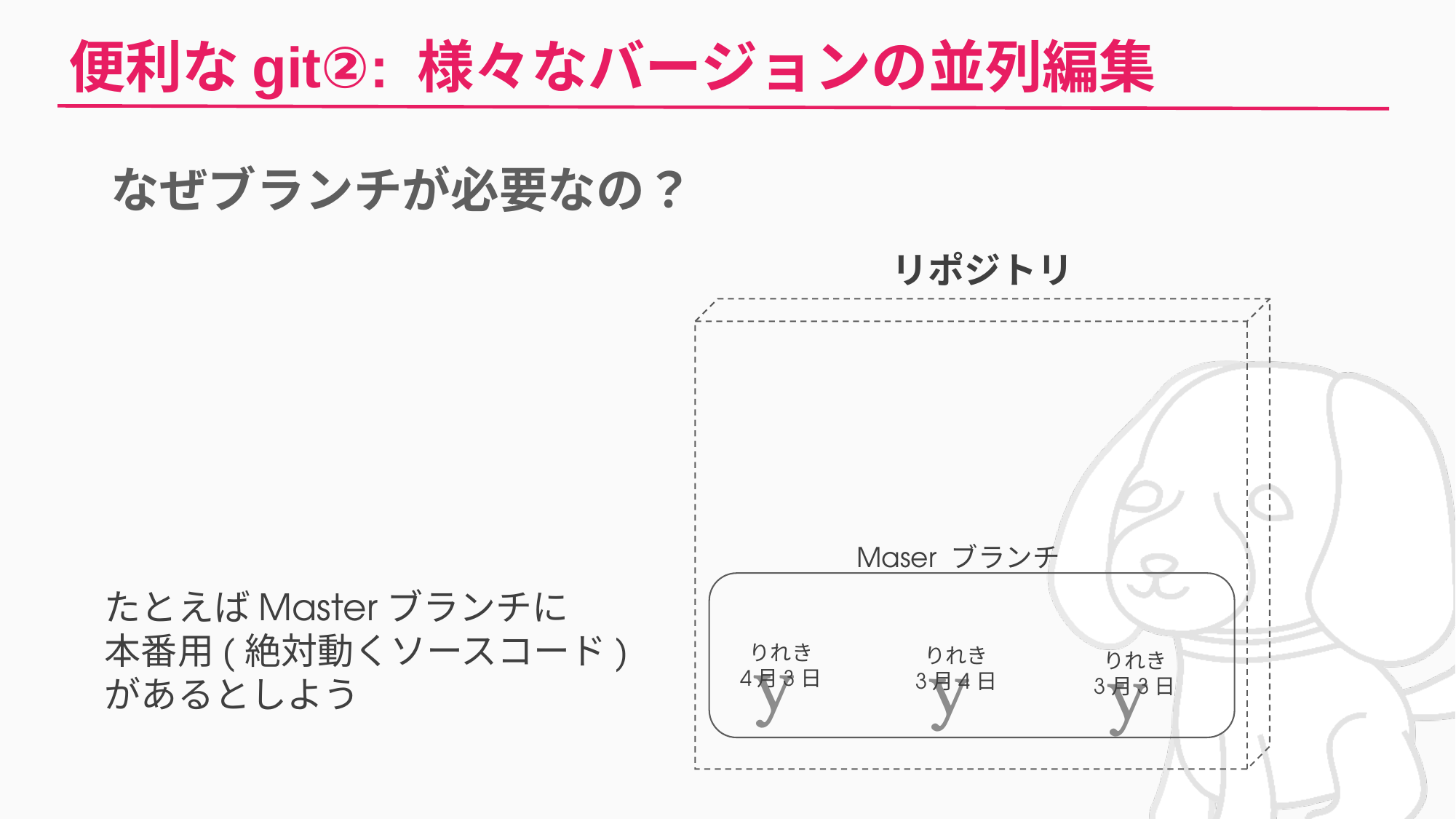

# 便利なgit②: 様々なバージョンの並列編集
なぜブランチが必要なの？
リポジトリ

Maser ブランチ

たとえばMasterブランチに
本番用(絶対動くソースコード)
があるとしよう
りれき
4月3日
りれき
3月4日
りれき
3月3日